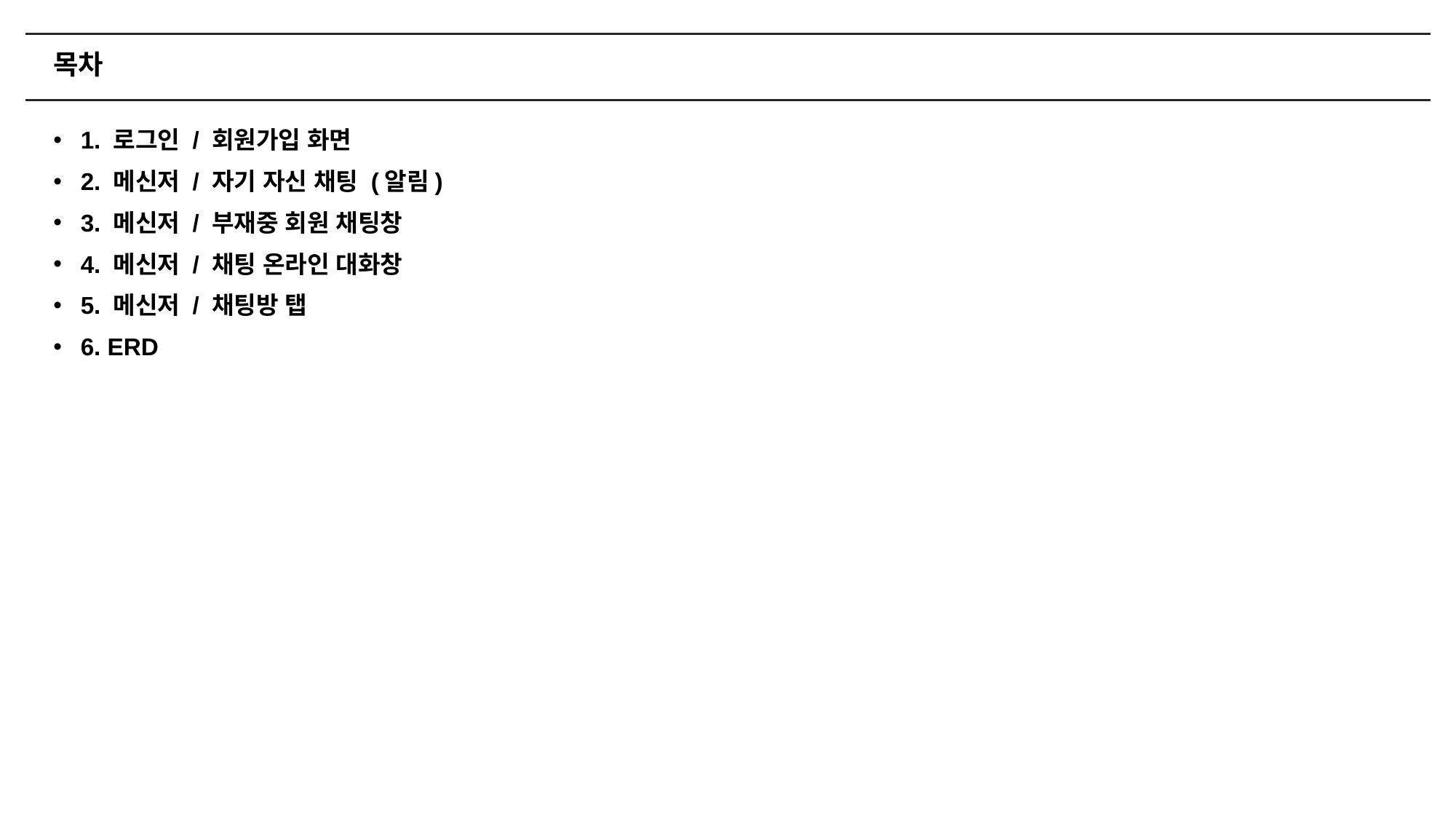

# 목차
1. 로그인 / 회원가입 화면
2. 메신저 / 자기 자신 채팅 (알림)
3. 메신저 / 부재중 회원 채팅창
4. 메신저 / 채팅 온라인 대화창
5. 메신저 / 채팅방 탭
6. ERD